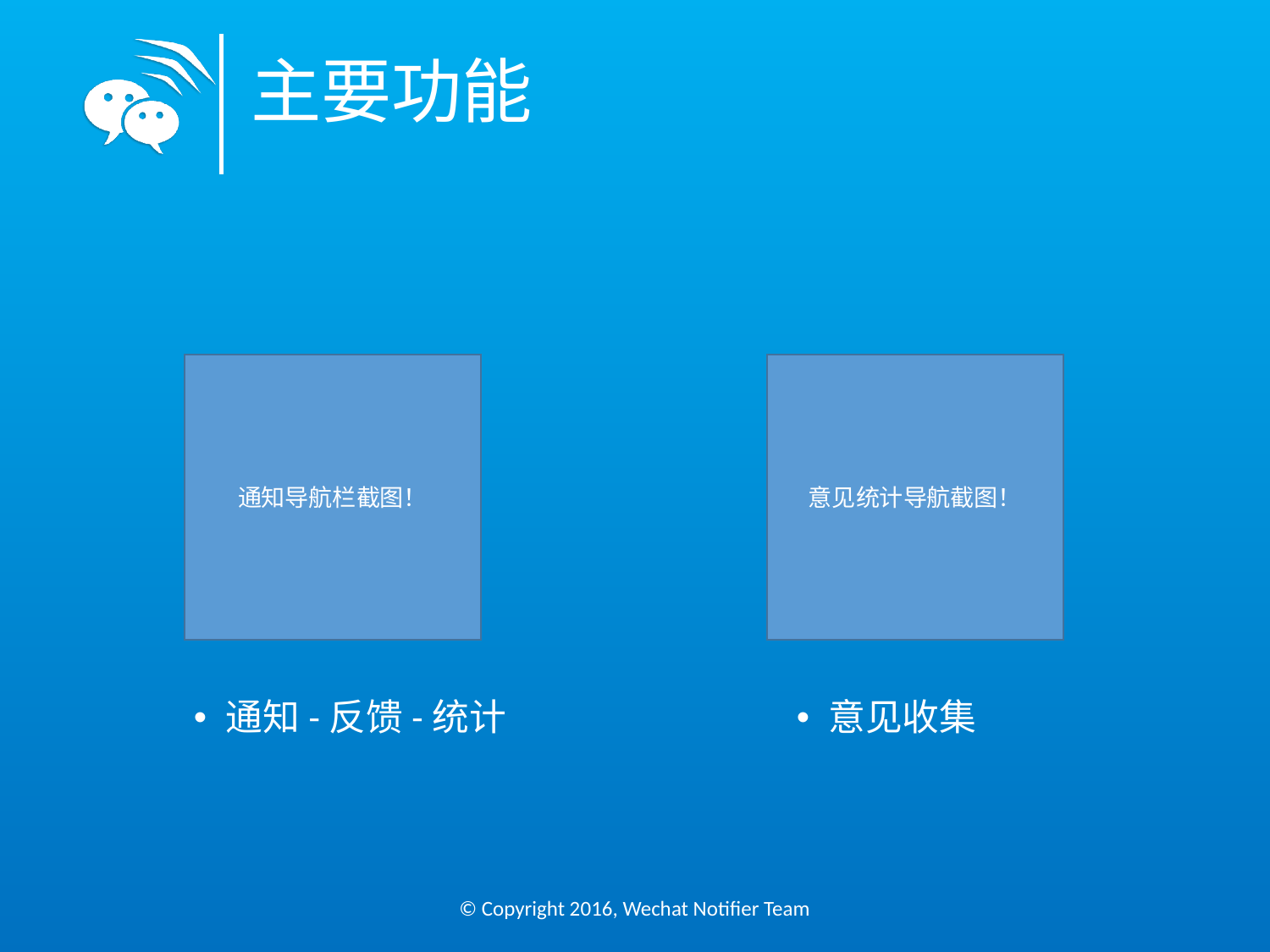

# 主要功能
通知导航栏截图！
意见统计导航截图！
通知-反馈-统计
意见收集

© Copyright 2016, Wechat Notifier Team